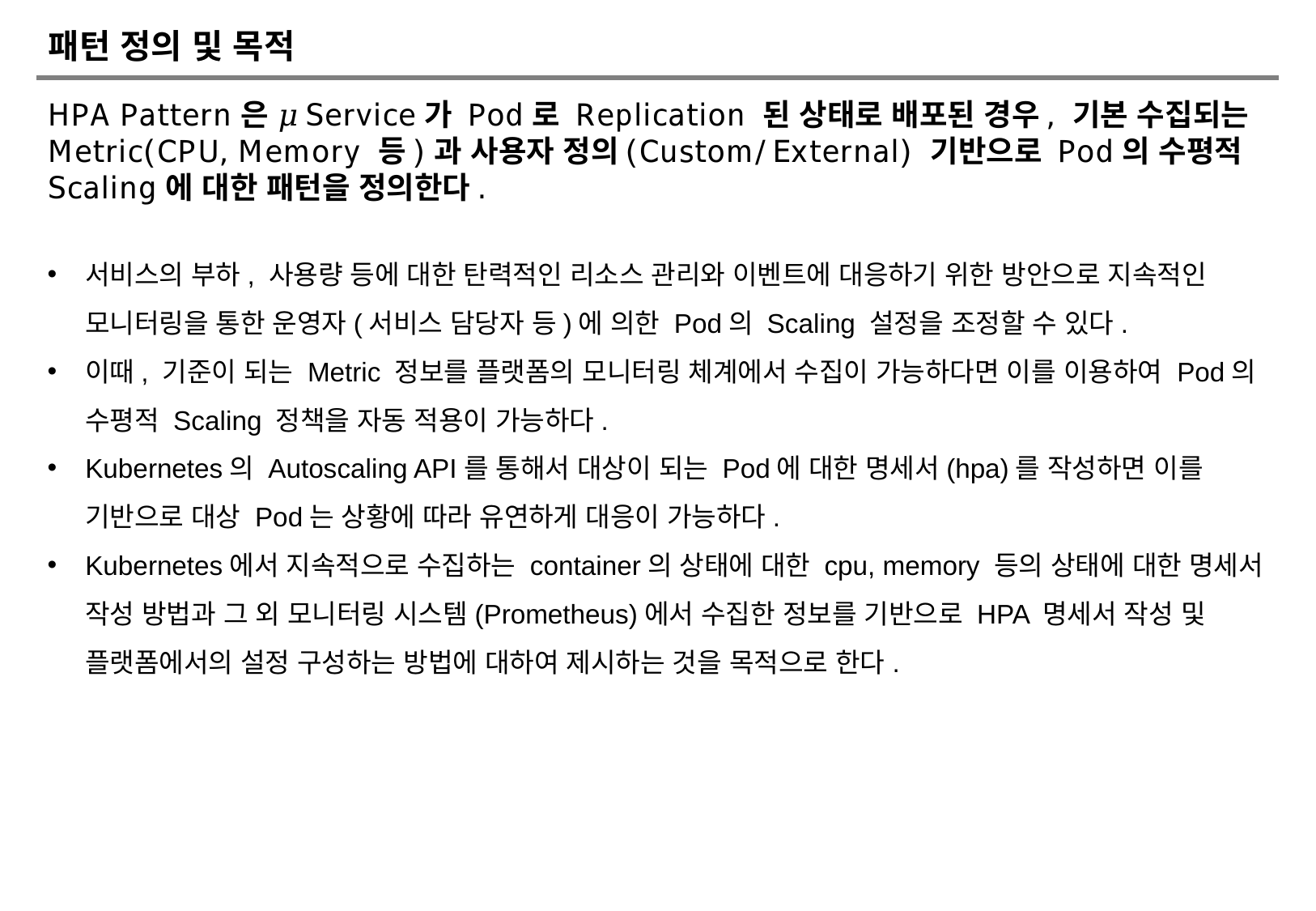

# 패턴 정의 및 목적
HPA Pattern은 𝜇Service가 Pod로 Replication 된 상태로 배포된 경우, 기본 수집되는  Metric(CPU, Memory 등)과 사용자 정의(Custom/External) 기반으로 Pod의 수평적 Scaling에 대한 패턴을 정의한다.
서비스의 부하, 사용량 등에 대한 탄력적인 리소스 관리와 이벤트에 대응하기 위한 방안으로 지속적인 모니터링을 통한 운영자(서비스 담당자 등)에 의한 Pod의 Scaling 설정을 조정할 수 있다.
이때, 기준이 되는 Metric 정보를 플랫폼의 모니터링 체계에서 수집이 가능하다면 이를 이용하여 Pod의 수평적 Scaling 정책을 자동 적용이 가능하다.
Kubernetes의 Autoscaling API를 통해서 대상이 되는 Pod에 대한 명세서(hpa)를 작성하면 이를 기반으로 대상 Pod는 상황에 따라 유연하게 대응이 가능하다.
Kubernetes에서 지속적으로 수집하는 container의 상태에 대한 cpu, memory 등의 상태에 대한 명세서 작성 방법과 그 외 모니터링 시스템(Prometheus)에서 수집한 정보를 기반으로 HPA 명세서 작성 및 플랫폼에서의 설정 구성하는 방법에 대하여 제시하는 것을 목적으로 한다.